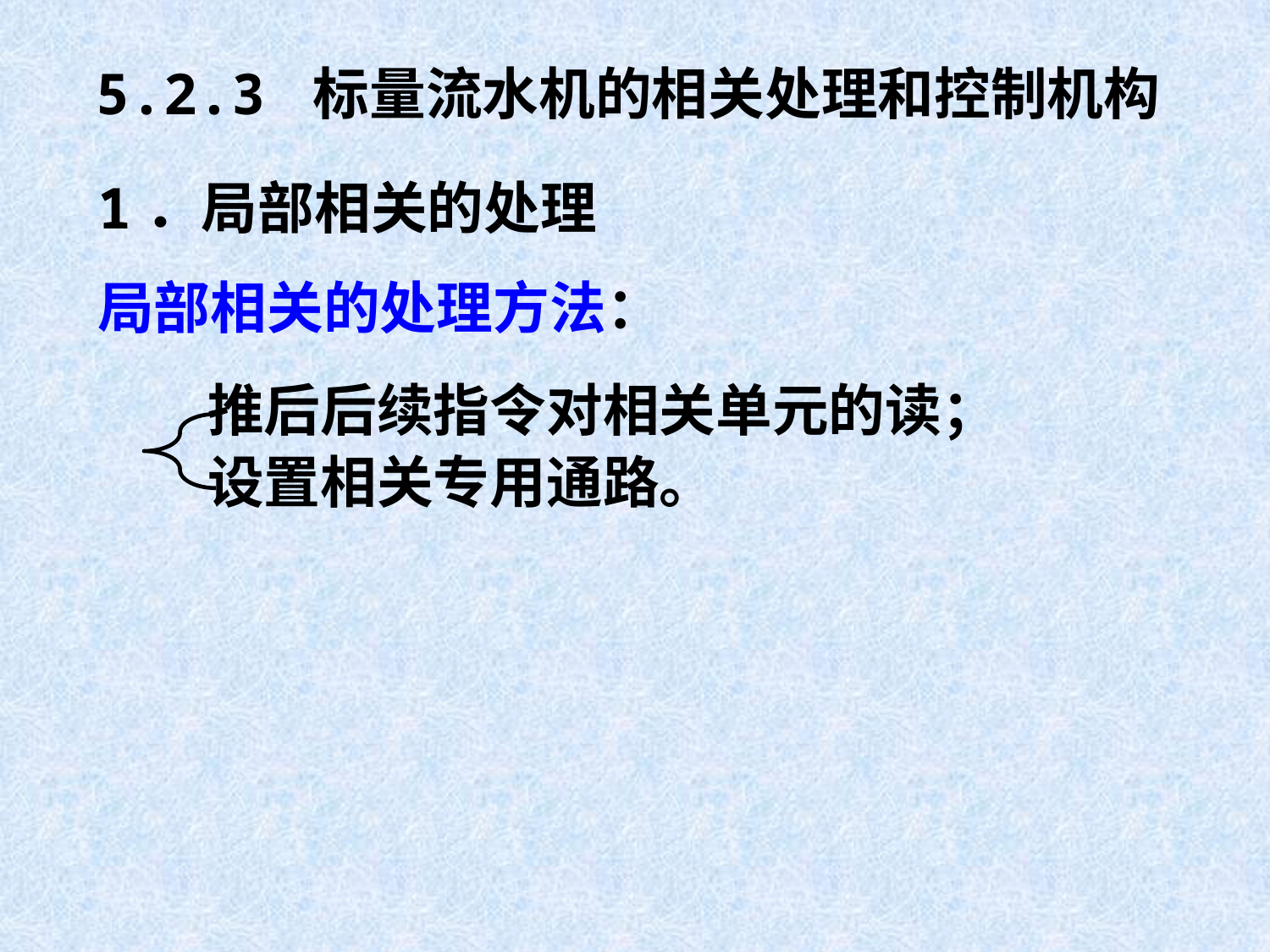

5.2.3 标量流水机的相关处理和控制机构
1．局部相关的处理
局部相关的处理方法：
推后后续指令对相关单元的读；
设置相关专用通路。